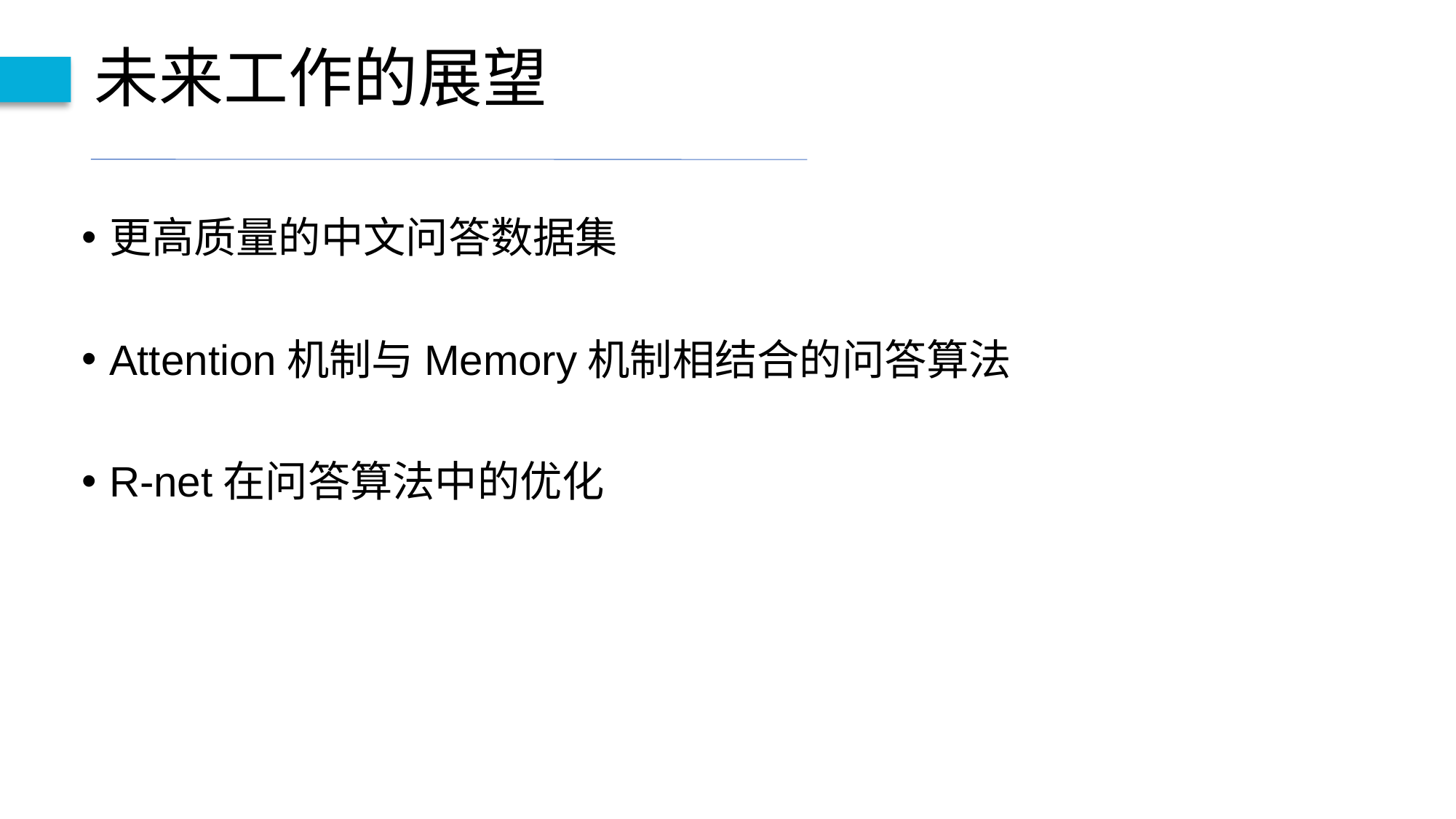

未来工作的展望

更高质量的中文问答数据集

Attention机制与Memory机制相结合的问答算法

R-net在问答算法中的优化